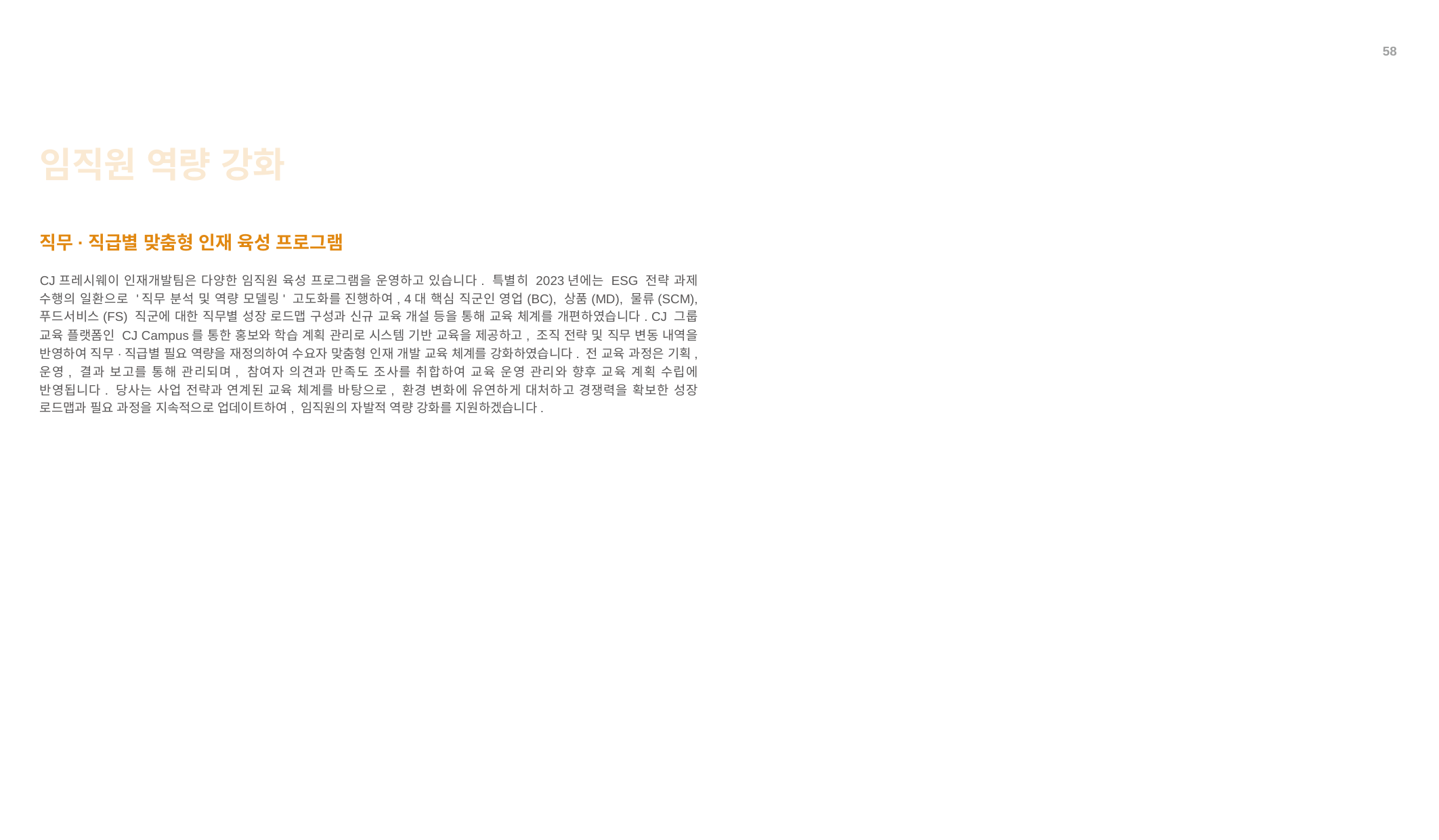

58
임직원 역량 강화
직무·직급별 맞춤형 인재 육성 프로그램
CJ프레시웨이 인재개발팀은 다양한 임직원 육성 프로그램을 운영하고 있습니다. 특별히 2023년에는 ESG 전략 과제 수행의 일환으로 '직무 분석 및 역량 모델링' 고도화를 진행하여, 4대 핵심 직군인 영업(BC), 상품(MD), 물류(SCM), 푸드서비스(FS) 직군에 대한 직무별 성장 로드맵 구성과 신규 교육 개설 등을 통해 교육 체계를 개편하였습니다. CJ 그룹 교육 플랫폼인 CJ Campus를 통한 홍보와 학습 계획 관리로 시스템 기반 교육을 제공하고, 조직 전략 및 직무 변동 내역을 반영하여 직무·직급별 필요 역량을 재정의하여 수요자 맞춤형 인재 개발 교육 체계를 강화하였습니다. 전 교육 과정은 기획, 운영, 결과 보고를 통해 관리되며, 참여자 의견과 만족도 조사를 취합하여 교육 운영 관리와 향후 교육 계획 수립에 반영됩니다. 당사는 사업 전략과 연계된 교육 체계를 바탕으로, 환경 변화에 유연하게 대처하고 경쟁력을 확보한 성장 로드맵과 필요 과정을 지속적으로 업데이트하여, 임직원의 자발적 역량 강화를 지원하겠습니다.